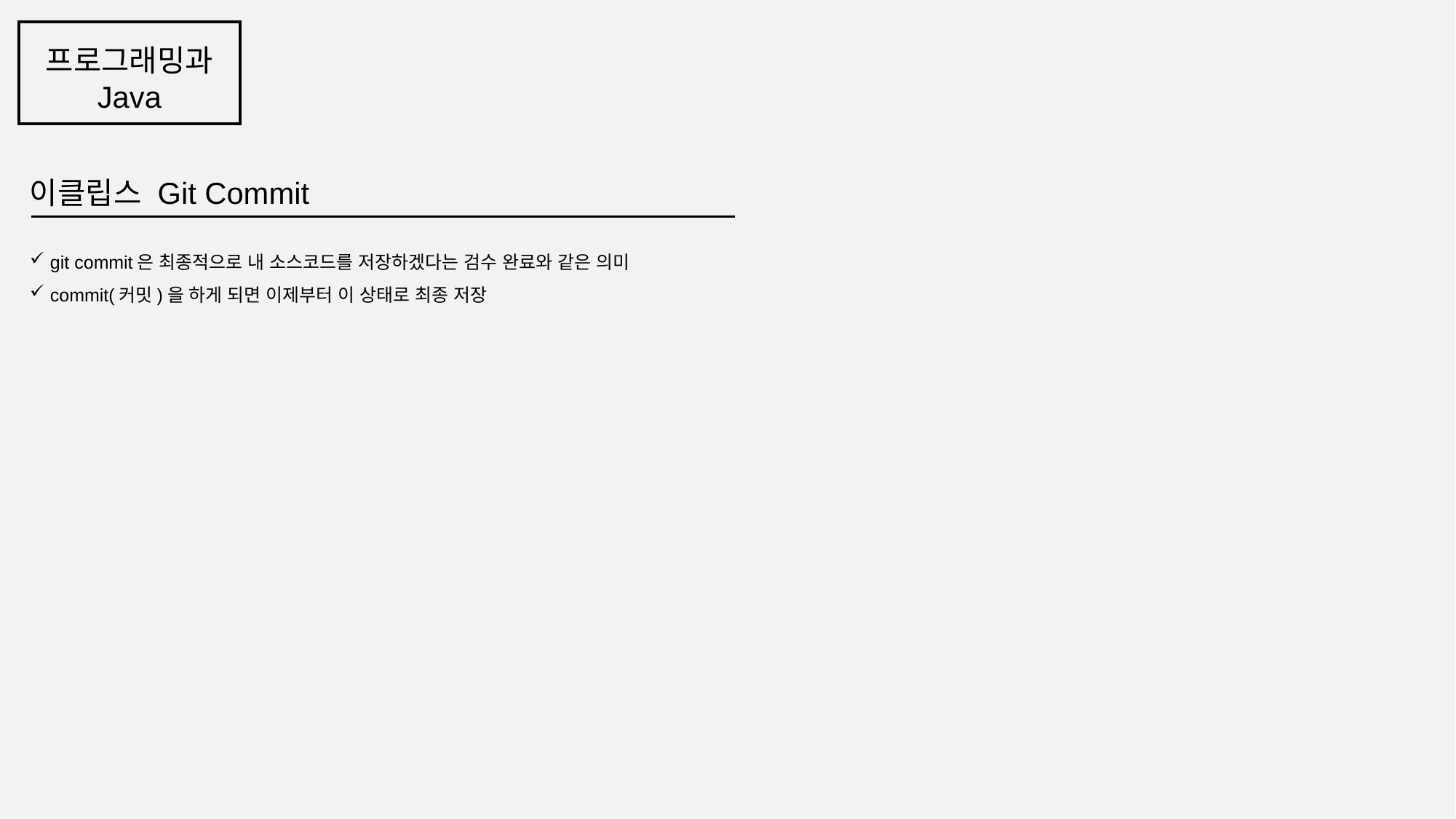

프로그래밍과
Java
이클립스 Git Commit
git commit은 최종적으로 내 소스코드를 저장하겠다는 검수 완료와 같은 의미
commit(커밋)을 하게 되면 이제부터 이 상태로 최종 저장